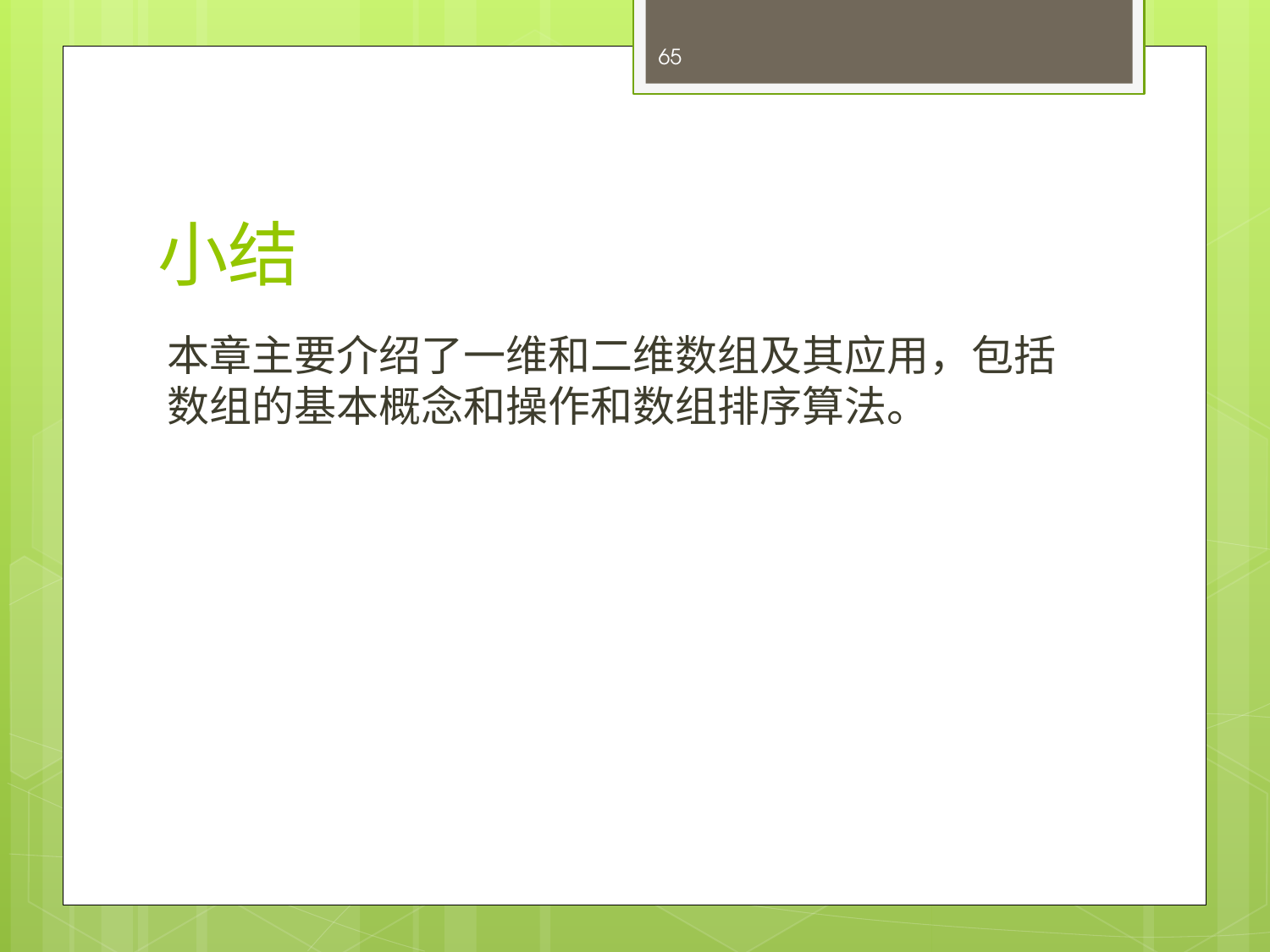

65
# 小结
本章主要介绍了一维和二维数组及其应用，包括数组的基本概念和操作和数组排序算法。